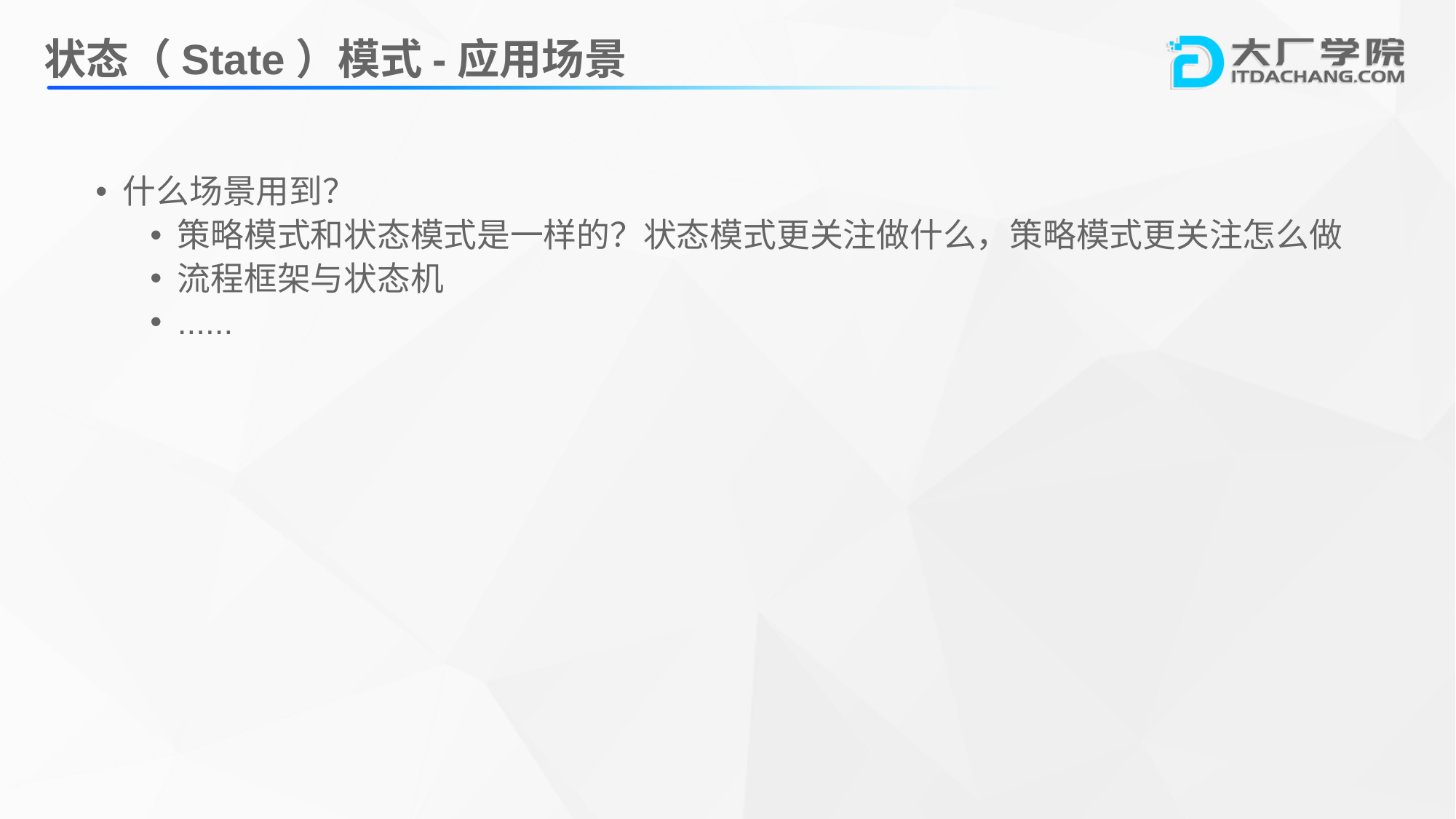

# 状态（State）模式-应用场景
什么场景用到？
策略模式和状态模式是一样的？状态模式更关注做什么，策略模式更关注怎么做
流程框架与状态机
......